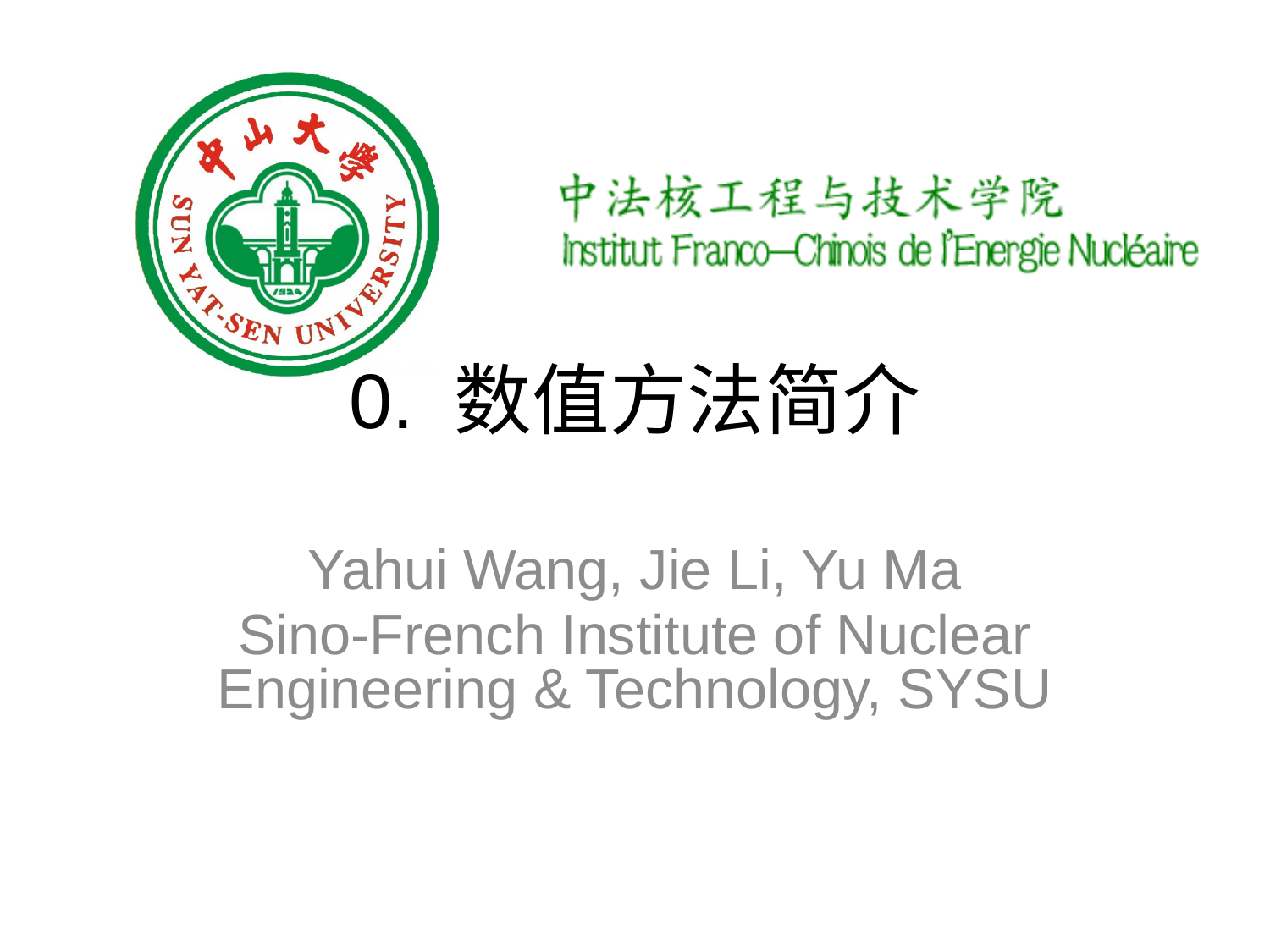

# 0. 数值方法简介
Yahui Wang, Jie Li, Yu Ma
Sino-French Institute of Nuclear Engineering & Technology, SYSU